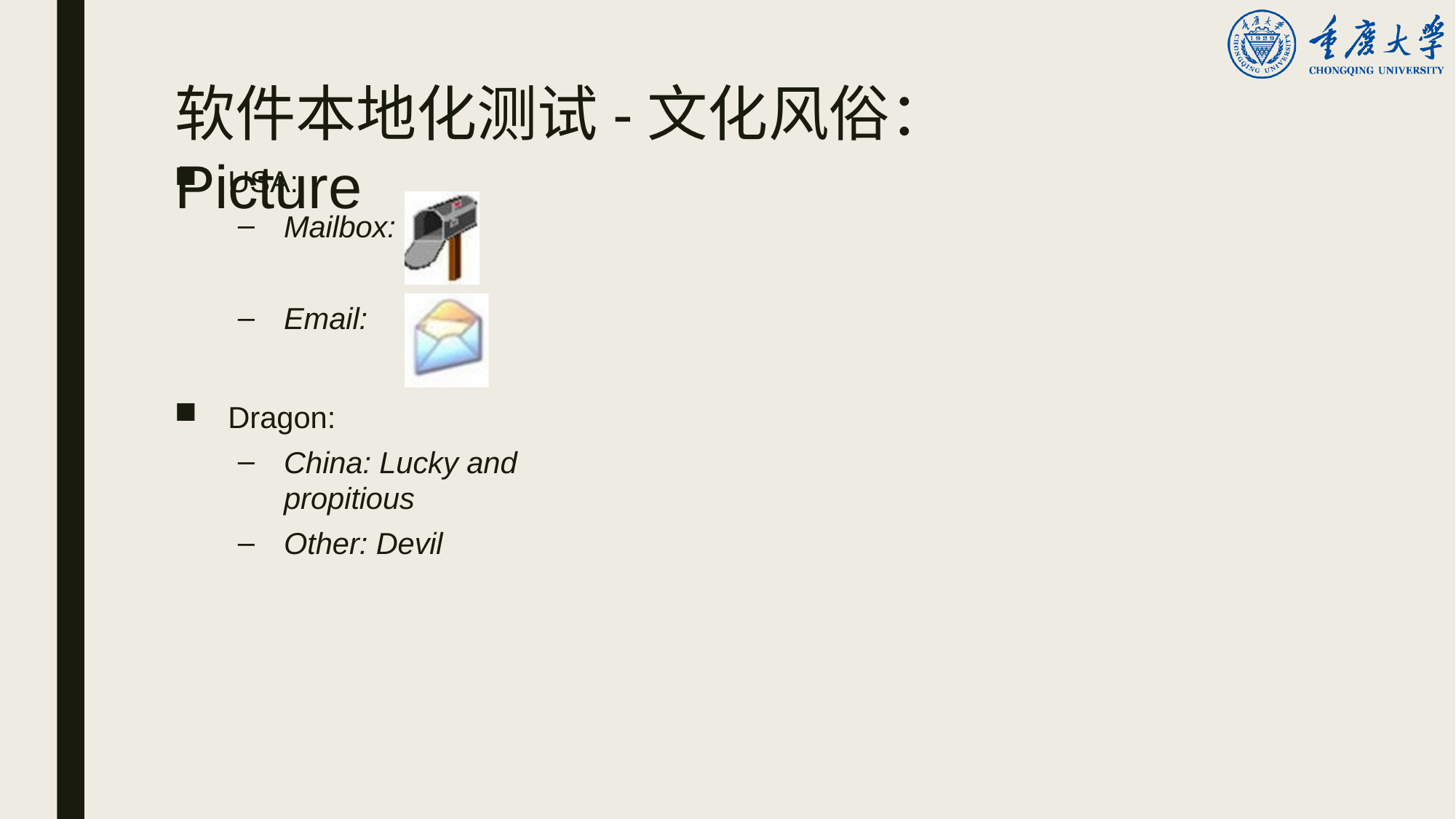

# 软件本地化测试-文化风俗： Picture
USA:
Mailbox:

Email:

Dragon:
China: Lucky and propitious
Other: Devil